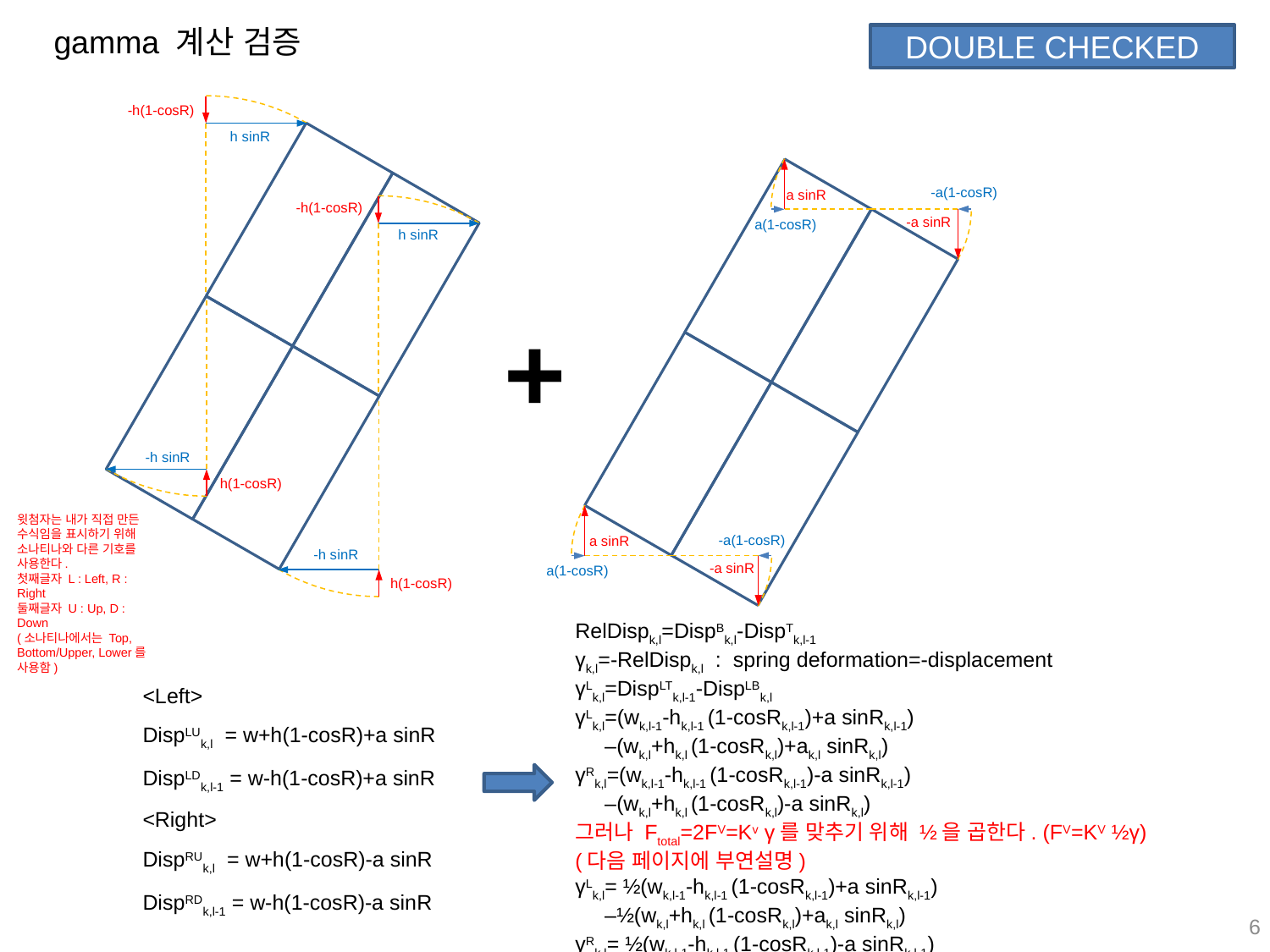

gamma 계산 검증
DOUBLE CHECKED

-h(1-cosR)
h sinR
-h(1-cosR)
h sinR
-h sinR
h(1-cosR)
-h sinR
h(1-cosR)

-a(1-cosR)
a sinR
-a sinR
a(1-cosR)
-a(1-cosR)
a sinR
-a sinR
a(1-cosR)
+
윗첨자는 내가 직접 만든 수식임을 표시하기 위해
소나티나와 다른 기호를 사용한다.
첫째글자 L : Left, R : Right
둘째글자 U : Up, D : Down
(소나티나에서는 Top, Bottom/Upper, Lower를 사용함)
RelDispk,l=DispBk,l-DispTk,l-1
γk,l=-RelDispk,l  :  spring deformation=-displacement
γLk,l=DispLTk,l-1-DispLBk,l
γLk,l=(wk,l-1-hk,l-1 (1-cosRk,l-1)+a sinRk,l-1)
     –(wk,l+hk,l (1-cosRk,l)+ak,l sinRk,l)
γRk,l=(wk,l-1-hk,l-1 (1-cosRk,l-1)-a sinRk,l-1)
     –(wk,l+hk,l (1-cosRk,l)-a sinRk,l)
그러나 Ftotal=2FV=Kv γ를 맞추기 위해 ½을 곱한다. (FV=KV ½γ)
(다음 페이지에 부연설명)
γLk,l= ½(wk,l-1-hk,l-1 (1-cosRk,l-1)+a sinRk,l-1)
     –½(wk,l+hk,l (1-cosRk,l)+ak,l sinRk,l)
γRk,l= ½(wk,l-1-hk,l-1 (1-cosRk,l-1)-a sinRk,l-1)
     –½(wk,l+hk,l (1-cosRk,l)-a sinRk,l)
<Left>
DispLUk,l  = w+h(1-cosR)+a sinR
DispLDk,l-1 = w-h(1-cosR)+a sinR
<Right>
DispRUk,l  = w+h(1-cosR)-a sinR
DispRDk,l-1 = w-h(1-cosR)-a sinR

6